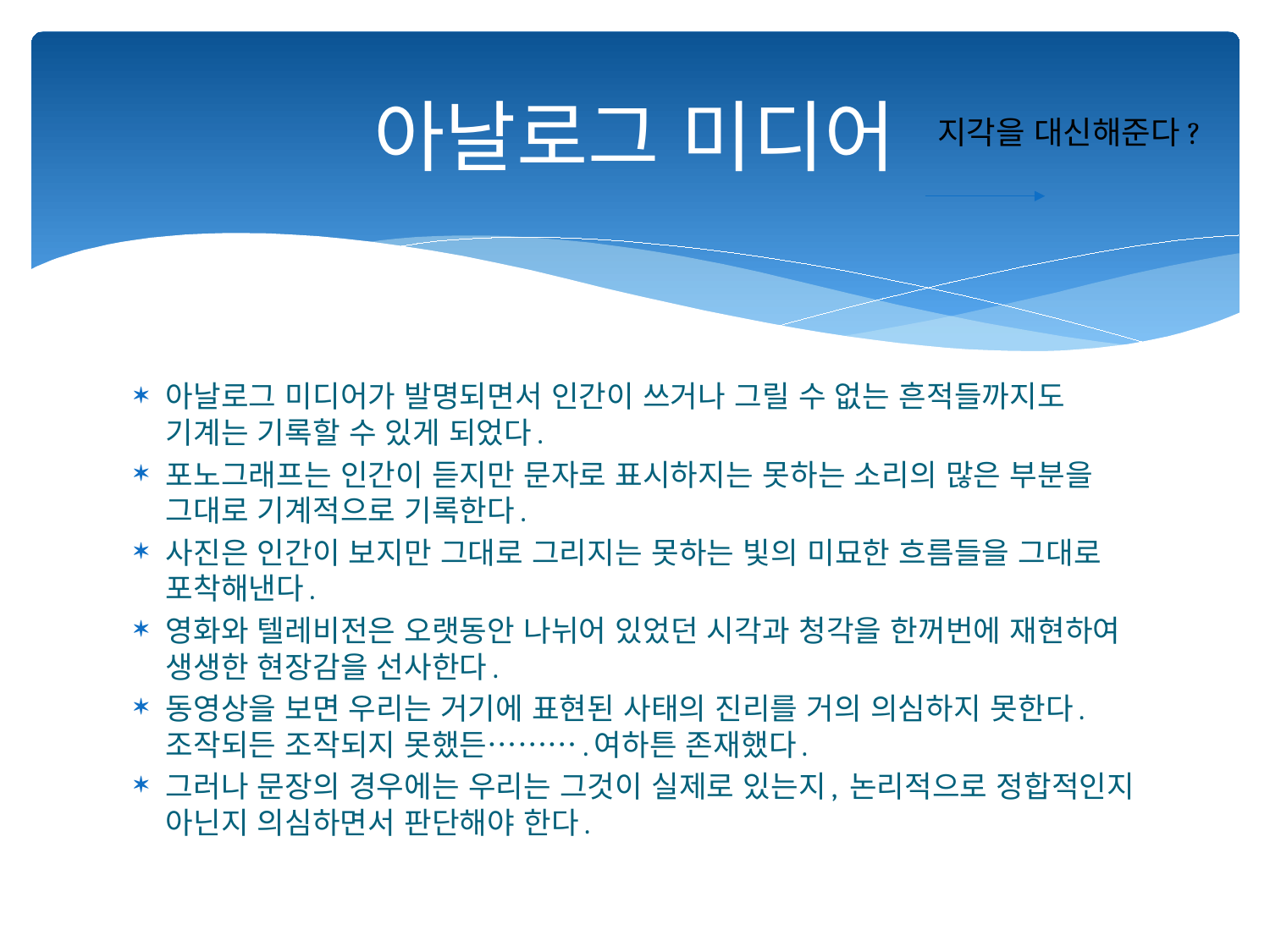

# 아날로그 미디어
지각을 대신해준다?
아날로그 미디어가 발명되면서 인간이 쓰거나 그릴 수 없는 흔적들까지도 기계는 기록할 수 있게 되었다.
포노그래프는 인간이 듣지만 문자로 표시하지는 못하는 소리의 많은 부분을 그대로 기계적으로 기록한다.
사진은 인간이 보지만 그대로 그리지는 못하는 빛의 미묘한 흐름들을 그대로 포착해낸다.
영화와 텔레비전은 오랫동안 나뉘어 있었던 시각과 청각을 한꺼번에 재현하여 생생한 현장감을 선사한다.
동영상을 보면 우리는 거기에 표현된 사태의 진리를 거의 의심하지 못한다. 조작되든 조작되지 못했든……….여하튼 존재했다.
그러나 문장의 경우에는 우리는 그것이 실제로 있는지, 논리적으로 정합적인지 아닌지 의심하면서 판단해야 한다.